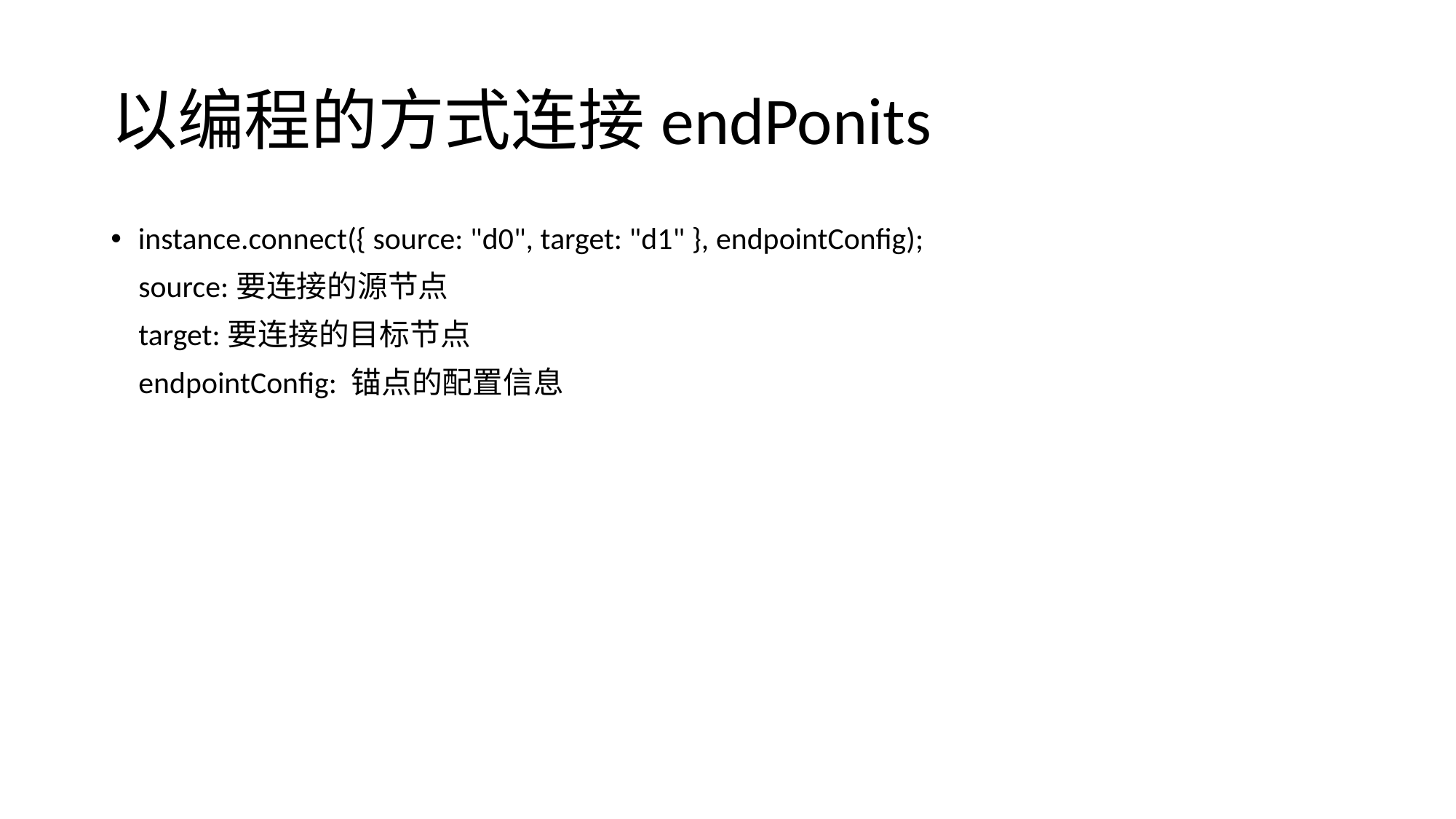

# 以编程的方式连接endPonits
instance.connect({ source: "d0", target: "d1" }, endpointConfig);
    source:要连接的源节点
    target:要连接的目标节点
    endpointConfig: 锚点的配置信息